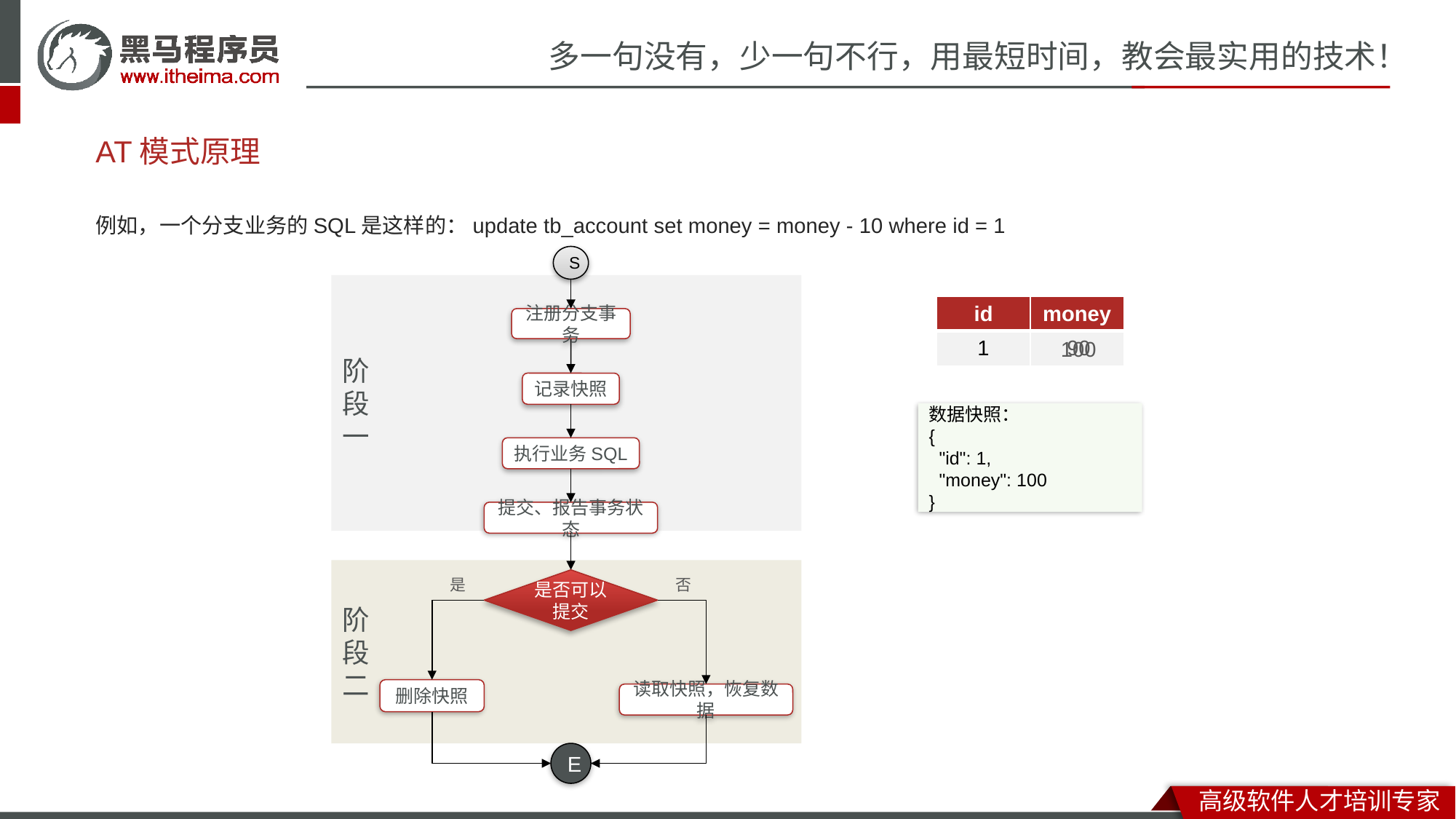

# AT模式原理
例如，一个分支业务的SQL是这样的：update tb_account set money = money - 10 where id = 1

S
阶
段
一
| id | money |
| --- | --- |
| 1 |  |
注册分支事务
90
100
记录快照
数据快照：
{
  "id": 1,
  "money": 100
}
执行业务SQL
提交、报告事务状态
阶
段
二
否
是否可以提交
是
删除快照
读取快照，恢复数据
E